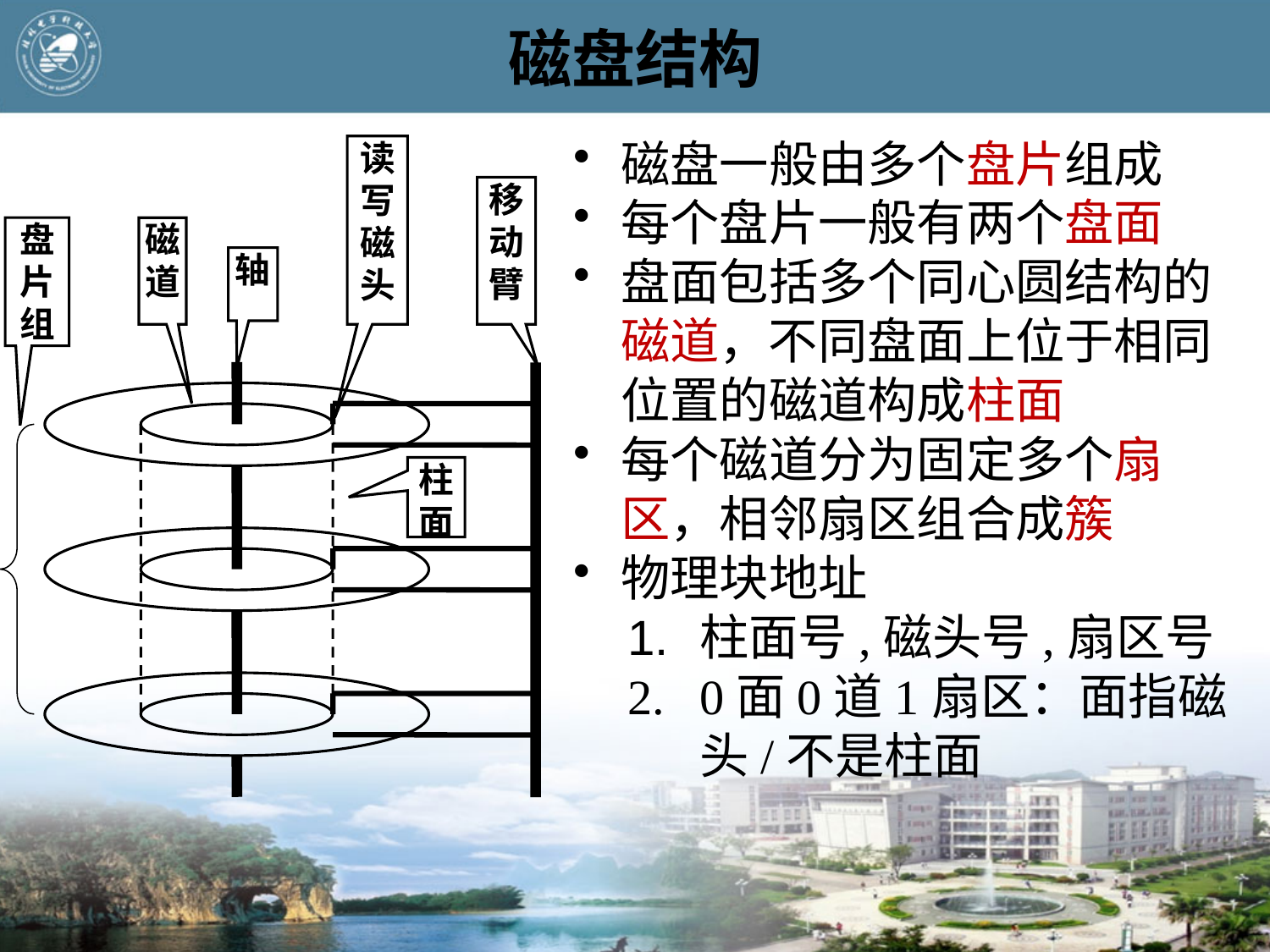

# 磁盘结构
磁盘一般由多个盘片组成
每个盘片一般有两个盘面
盘面包括多个同心圆结构的磁道，不同盘面上位于相同位置的磁道构成柱面
每个磁道分为固定多个扇区，相邻扇区组合成簇
物理块地址
柱面号,磁头号,扇区号
0面0道1扇区：面指磁头/不是柱面
读写
磁头
移动
臂
盘片组
磁道
轴

柱面